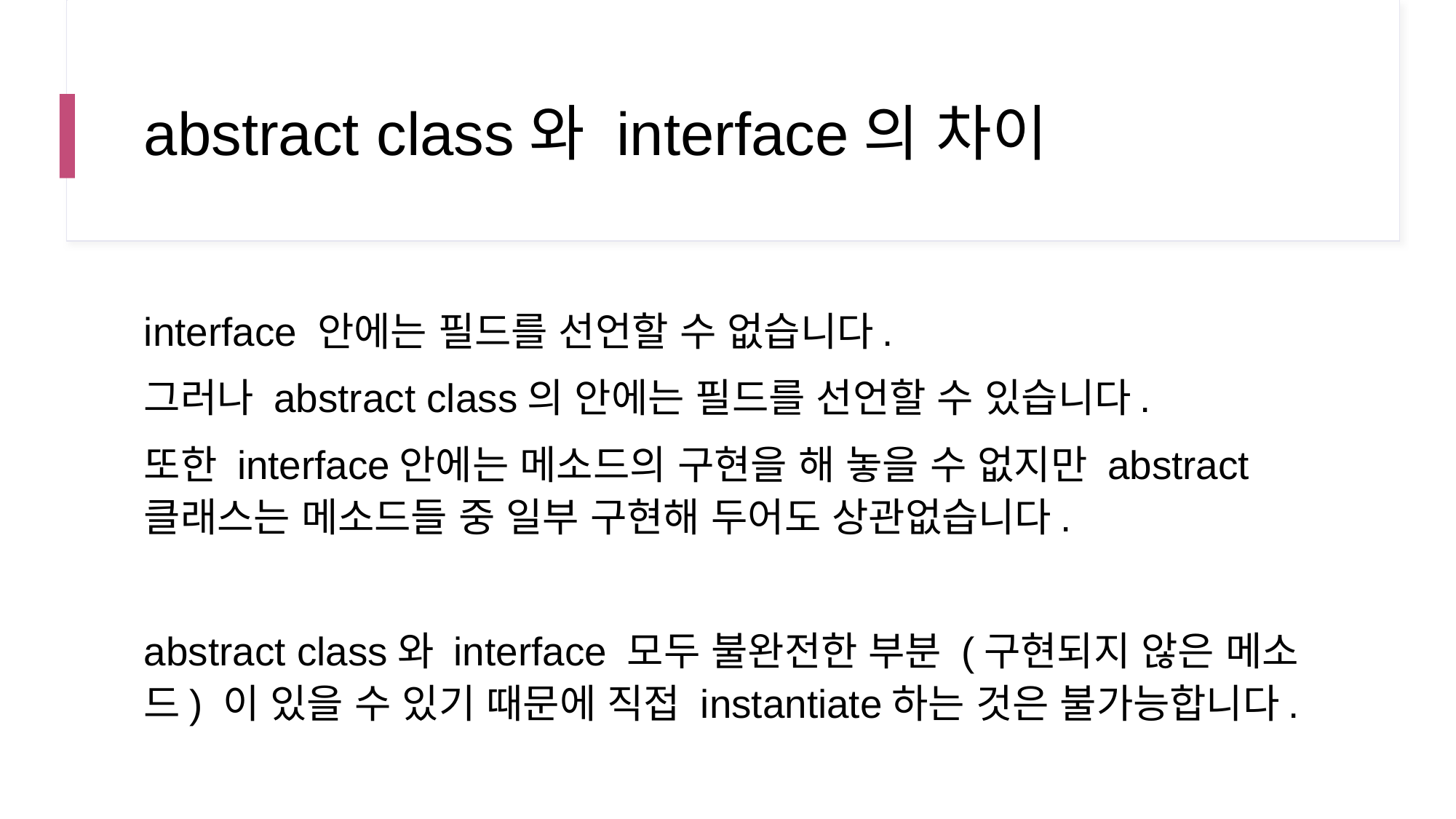

# abstract class와 interface의 차이
interface 안에는 필드를 선언할 수 없습니다.
그러나 abstract class의 안에는 필드를 선언할 수 있습니다.
또한 interface안에는 메소드의 구현을 해 놓을 수 없지만 abstract 클래스는 메소드들 중 일부 구현해 두어도 상관없습니다.

abstract class와 interface 모두 불완전한 부분 (구현되지 않은 메소드) 이 있을 수 있기 때문에 직접 instantiate하는 것은 불가능합니다.